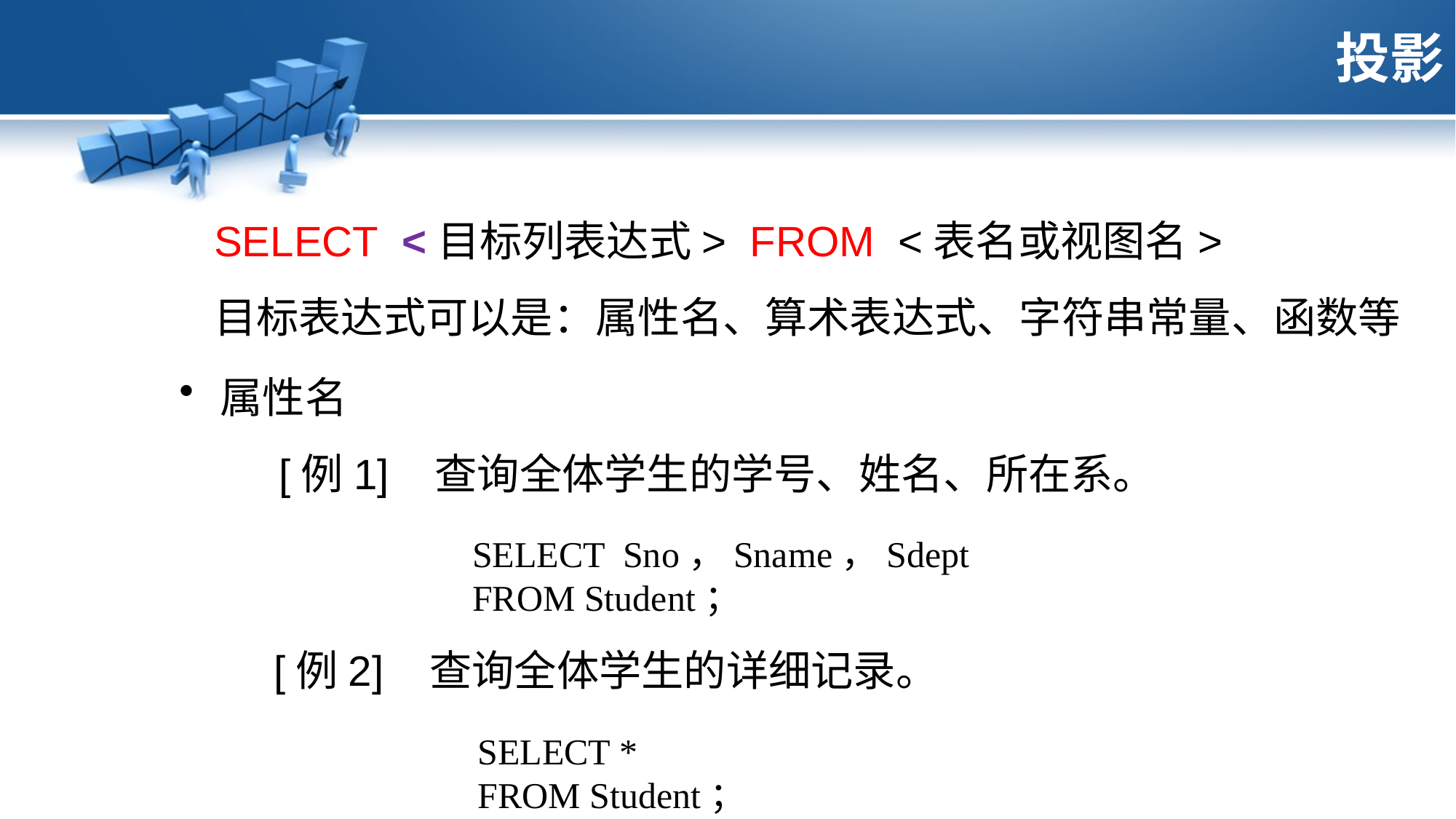

# 投影
SELECT  <目标列表达式>  FROM  <表名或视图名>
目标表达式可以是：属性名、算术表达式、字符串常量、函数等

属性名
[例1]   查询全体学生的学号、姓名、所在系。
SELECT  Sno，Sname，Sdept
FROM Student；
[例2]   查询全体学生的详细记录。
SELECT *
FROM Student；